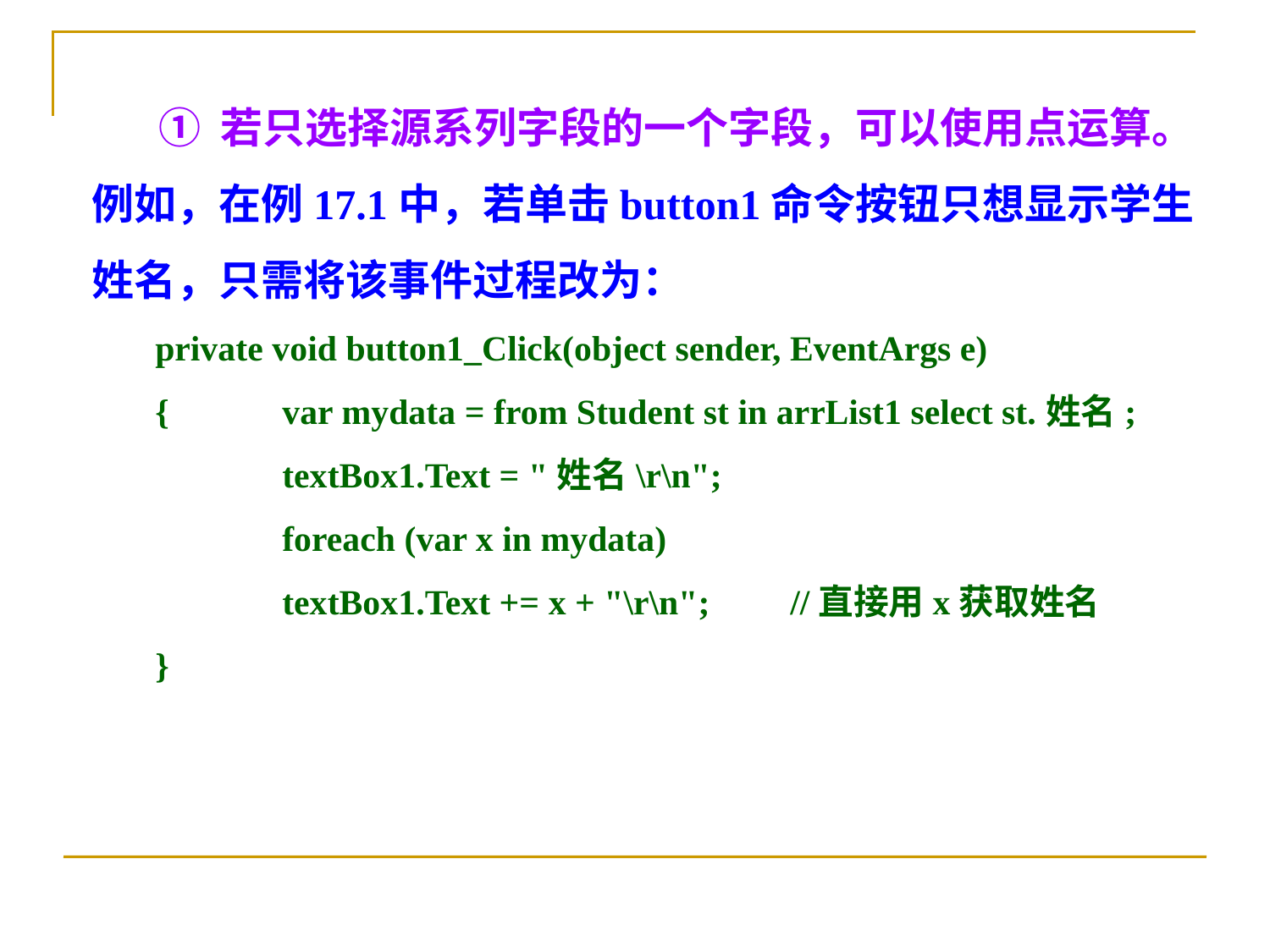

① 若只选择源系列字段的一个字段，可以使用点运算。
例如，在例17.1中，若单击button1命令按钮只想显示学生姓名，只需将该事件过程改为：
private void button1_Click(object sender, EventArgs e)
{	var mydata = from Student st in arrList1 select st.姓名;
    	textBox1.Text = "姓名\r\n";
    	foreach (var x in mydata)
     	textBox1.Text += x + "\r\n";	//直接用x获取姓名
}